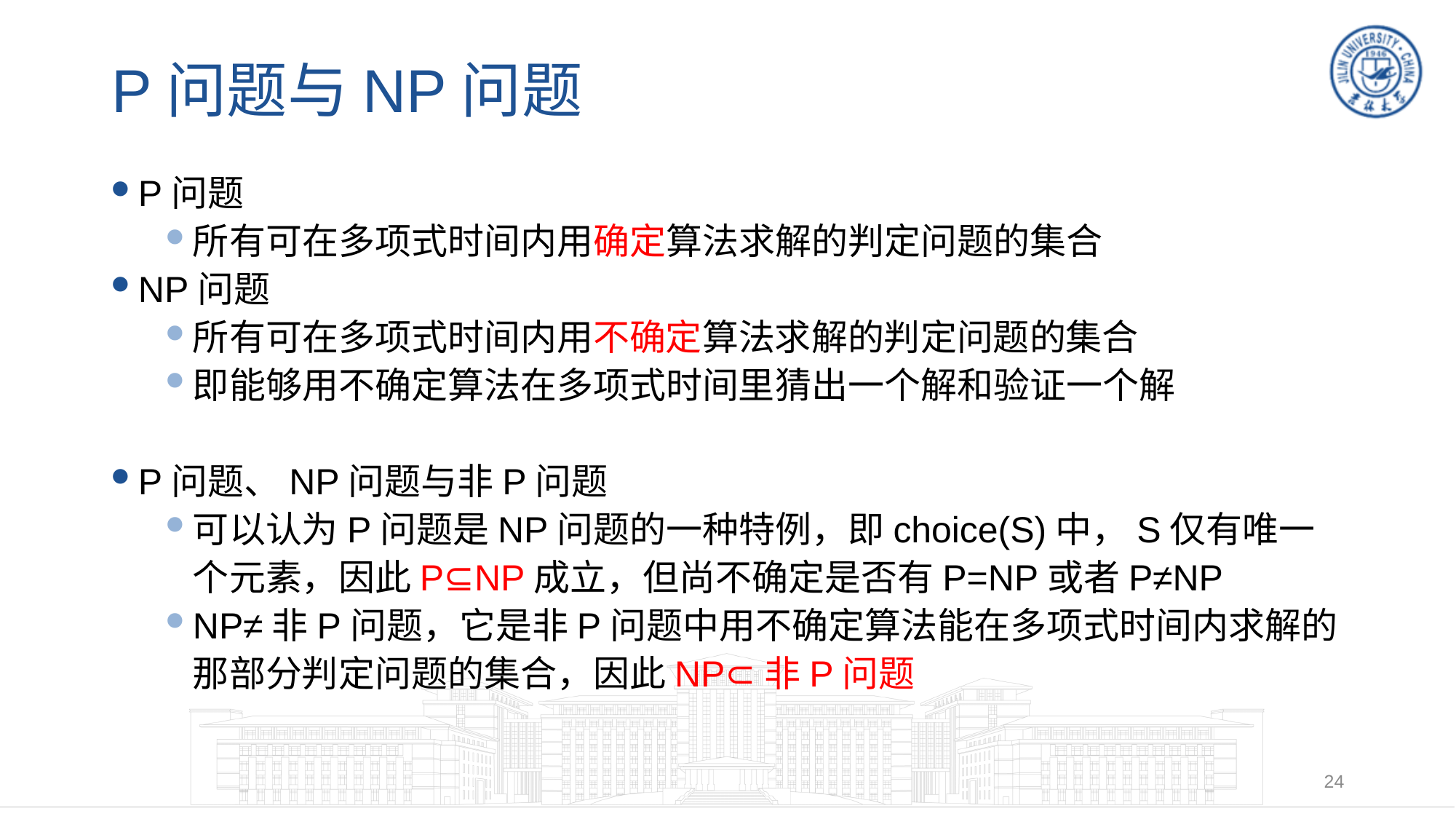

# P问题与NP问题
P问题
所有可在多项式时间内用确定算法求解的判定问题的集合
NP问题
所有可在多项式时间内用不确定算法求解的判定问题的集合
即能够用不确定算法在多项式时间里猜出一个解和验证一个解

P问题、NP问题与非P问题
可以认为P问题是NP问题的一种特例，即choice(S)中，S仅有唯一个元素，因此P⊆NP成立，但尚不确定是否有P=NP或者P≠NP
NP≠非P问题，它是非P问题中用不确定算法能在多项式时间内求解的那部分判定问题的集合，因此NP⊂非P问题

24